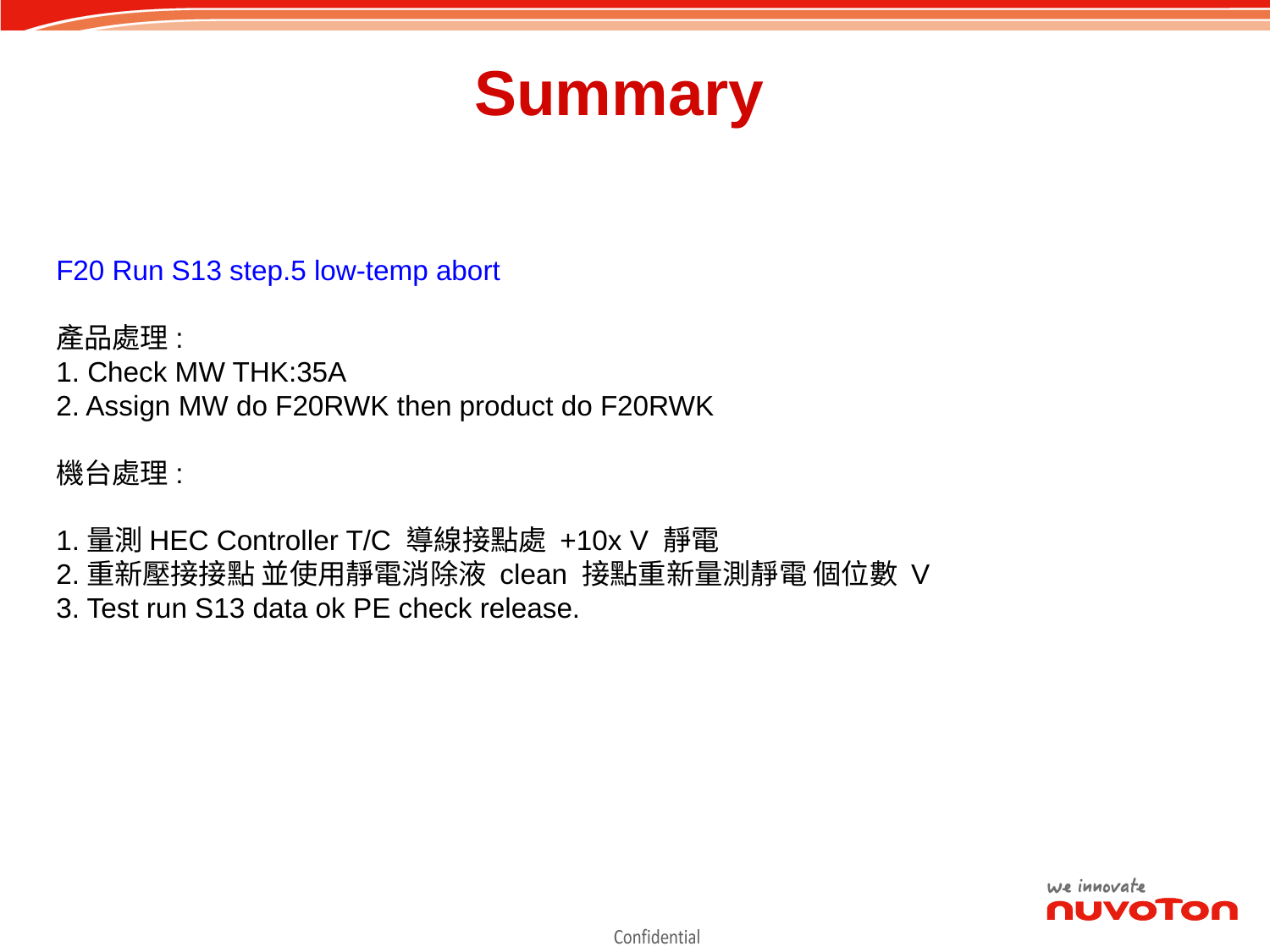

Summary
F20 Run S13 step.5 low-temp abort

產品處理:
1. Check MW THK:35A
2. Assign MW do F20RWK then product do F20RWK

機台處理:

1.量測HEC Controller T/C 導線接點處 +10x V 靜電
2.重新壓接接點 並使用靜電消除液 clean 接點重新量測靜電 個位數 V
3. Test run S13 data ok PE check release.